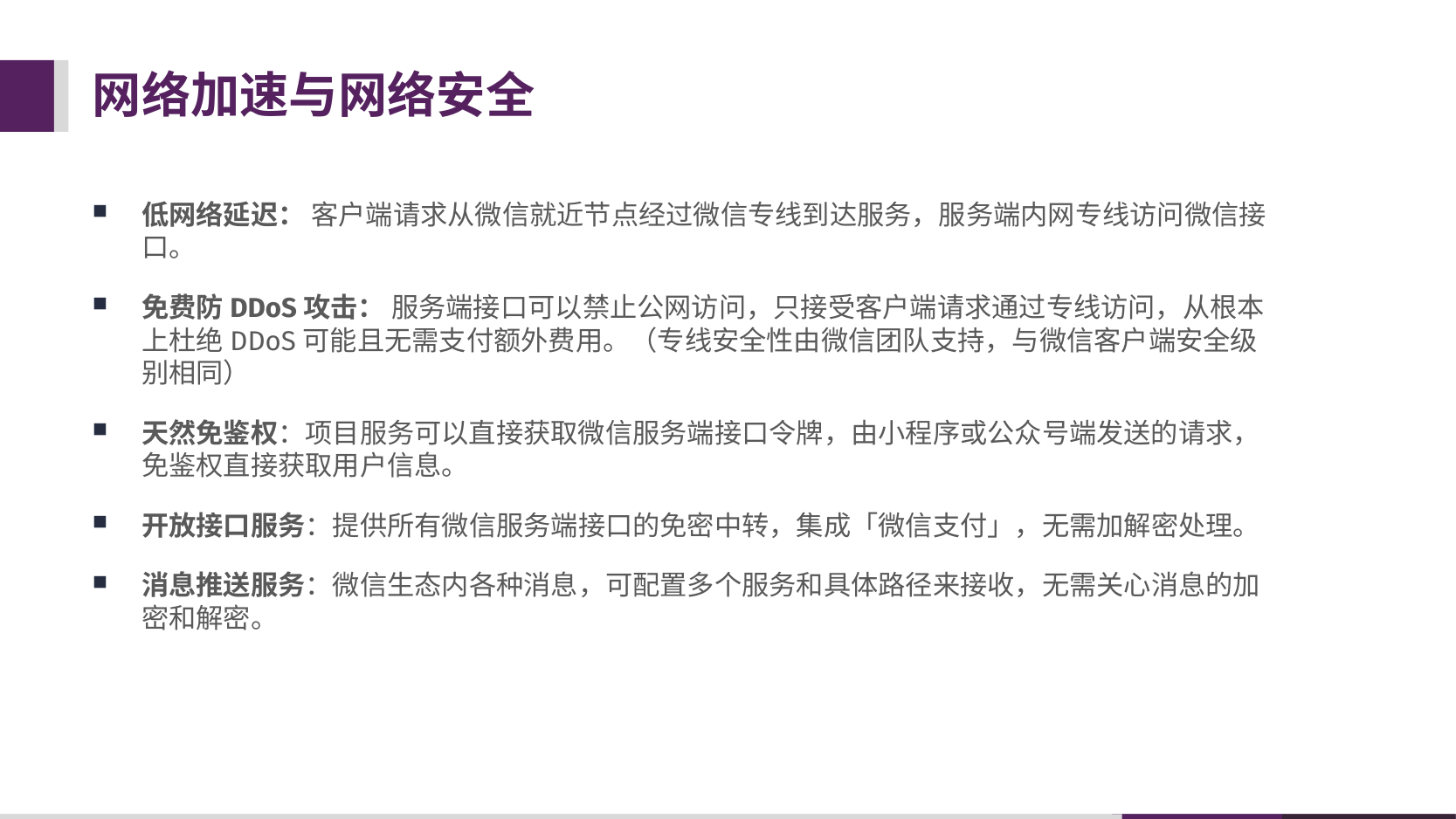

# 网络加速与网络安全
低网络延迟： 客户端请求从微信就近节点经过微信专线到达服务，服务端内网专线访问微信接口。
免费防DDoS攻击： 服务端接口可以禁止公网访问，只接受客户端请求通过专线访问，从根本上杜绝DDoS可能且无需支付额外费用。（专线安全性由微信团队支持，与微信客户端安全级别相同）
天然免鉴权：项目服务可以直接获取微信服务端接口令牌，由小程序或公众号端发送的请求，免鉴权直接获取用户信息。
开放接口服务：提供所有微信服务端接口的免密中转，集成「微信支付」，无需加解密处理。
消息推送服务：微信生态内各种消息，可配置多个服务和具体路径来接收，无需关心消息的加密和解密。